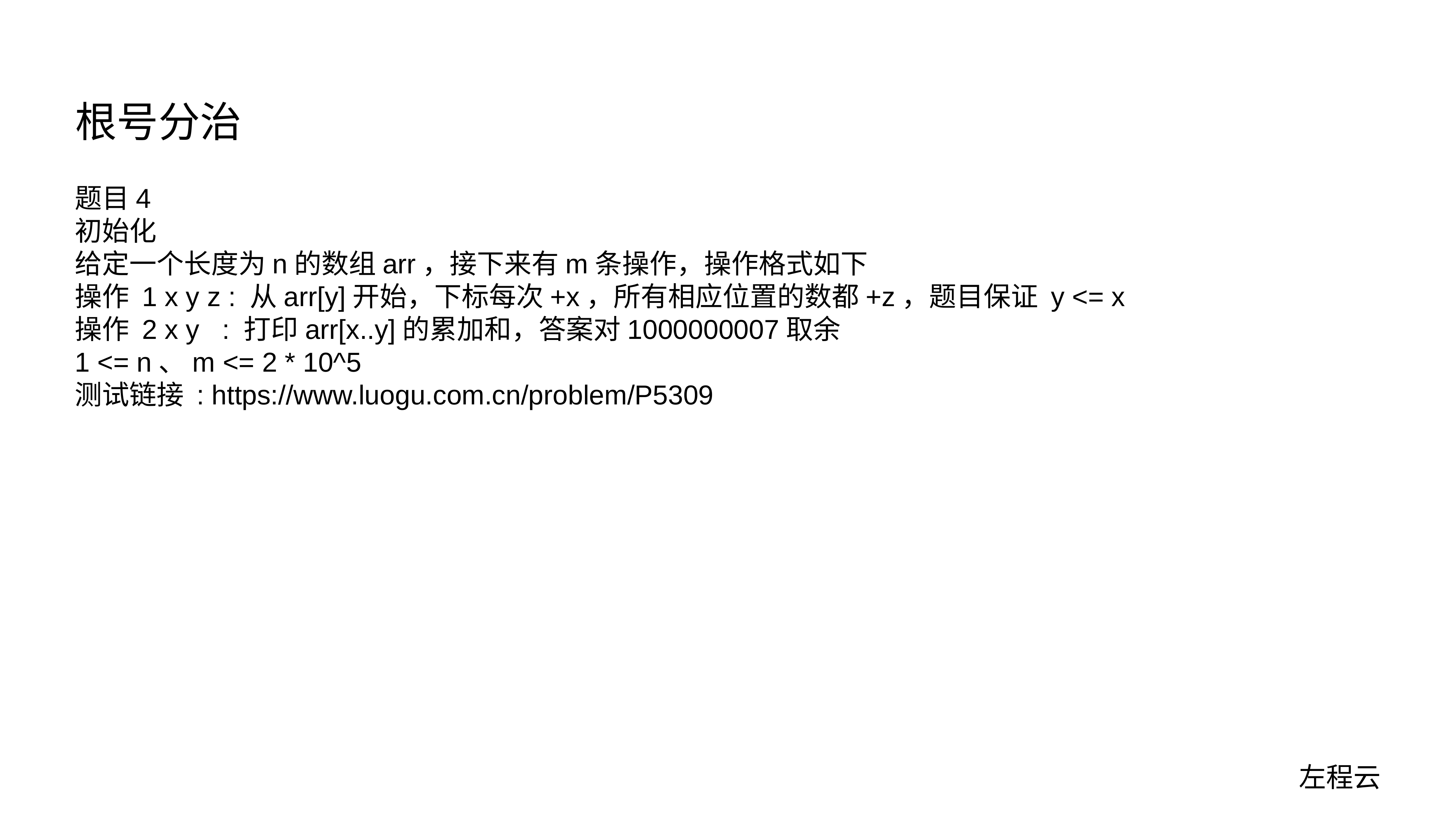

# 根号分治
题目4
初始化
给定一个长度为n的数组arr，接下来有m条操作，操作格式如下
操作 1 x y z : 从arr[y]开始，下标每次+x，所有相应位置的数都+z，题目保证 y <= x
操作 2 x y   : 打印arr[x..y]的累加和，答案对1000000007取余
1 <= n、m <= 2 * 10^5
测试链接 : https://www.luogu.com.cn/problem/P5309

左程云